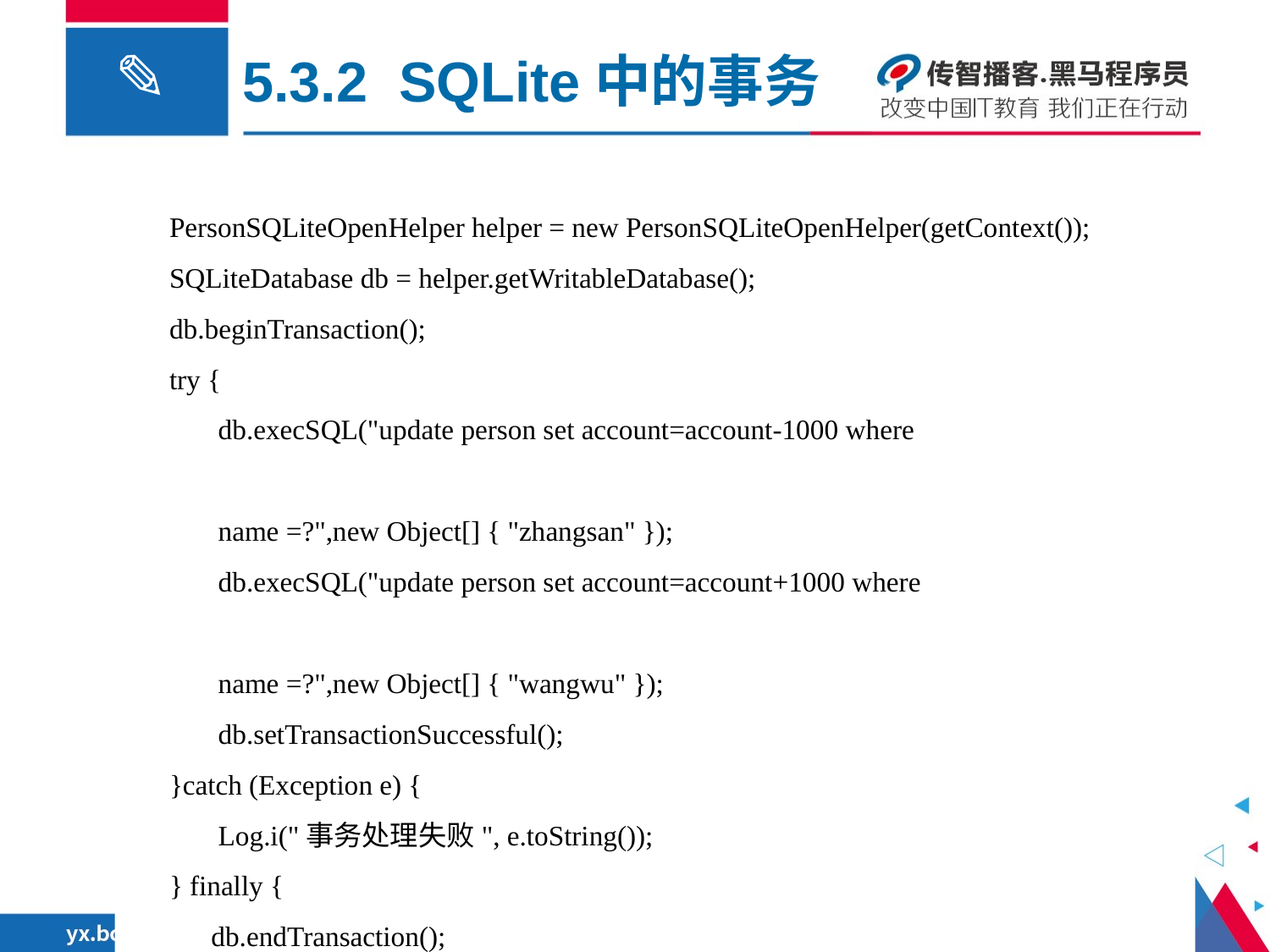

5.3.2  SQLite中的事务

      PersonSQLiteOpenHelper helper = new PersonSQLiteOpenHelper(getContext());
      SQLiteDatabase db = helper.getWritableDatabase();
      db.beginTransaction();
      try {
             db.execSQL("update person set account=account-1000 where
             name =?",new Object[] { "zhangsan" });
             db.execSQL("update person set account=account+1000 where
             name =?",new Object[] { "wangwu" });
             db.setTransactionSuccessful();
      }catch (Exception e) {
             Log.i("事务处理失败", e.toString());
      } finally {
            db.endTransaction();
            db.close();
      }